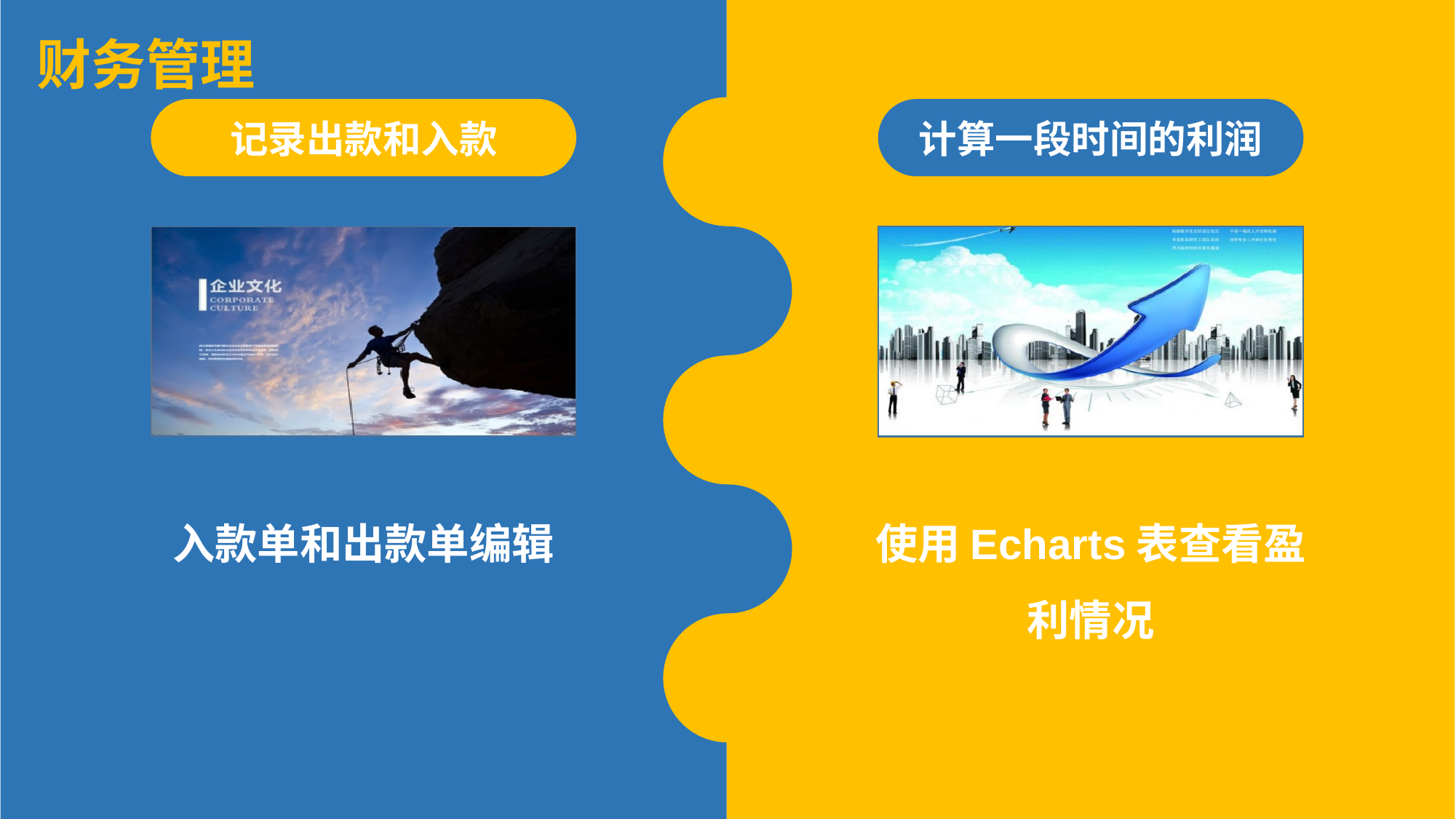

财务管理

记录出款和入款
计算一段时间的利润

入款单和出款单编辑
使用Echarts表查看盈利情况